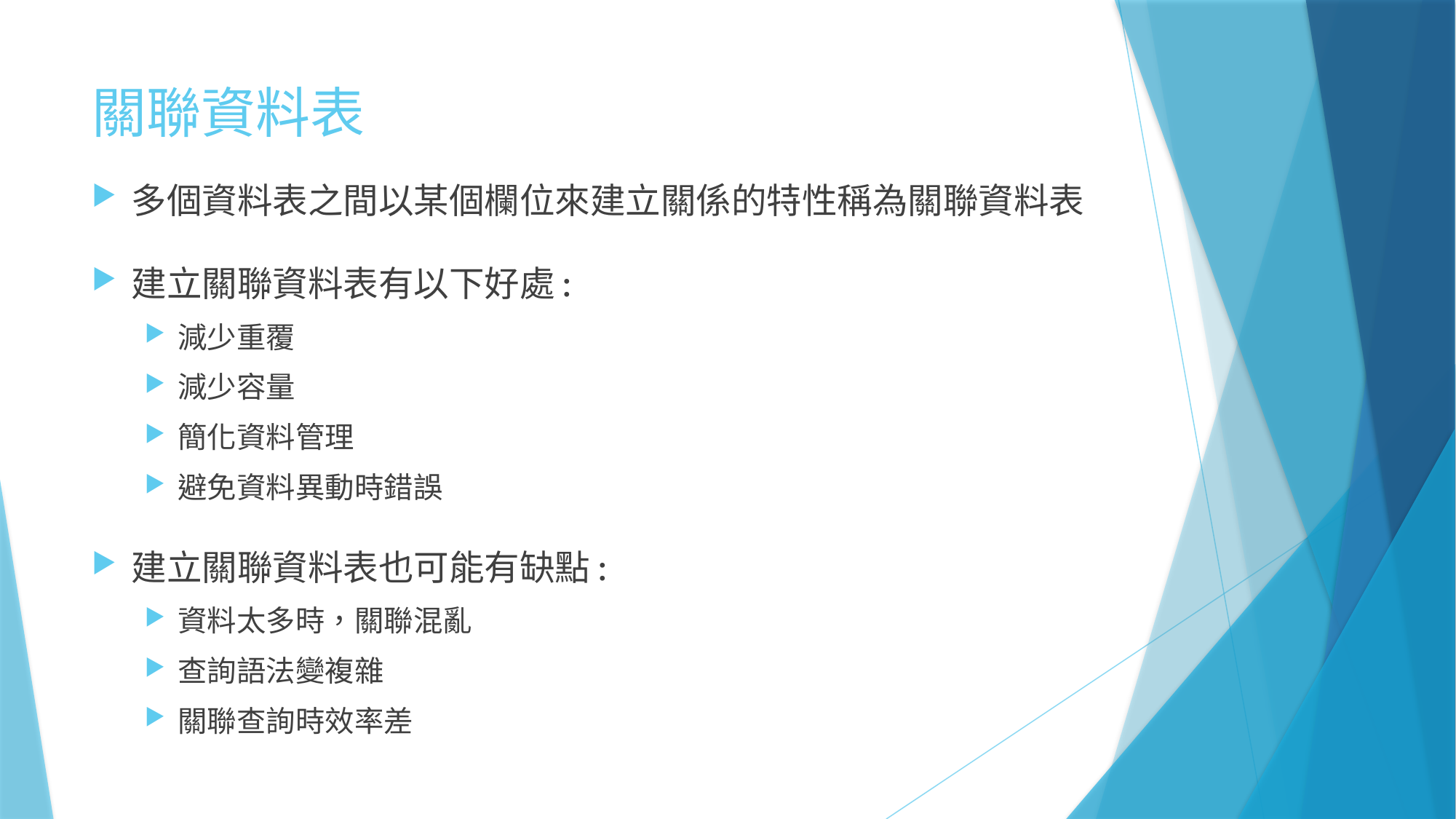

# 關聯資料表
多個資料表之間以某個欄位來建立關係的特性稱為關聯資料表
建立關聯資料表有以下好處:
減少重覆
減少容量
簡化資料管理
避免資料異動時錯誤
建立關聯資料表也可能有缺點:
資料太多時，關聯混亂
查詢語法變複雜
關聯查詢時效率差